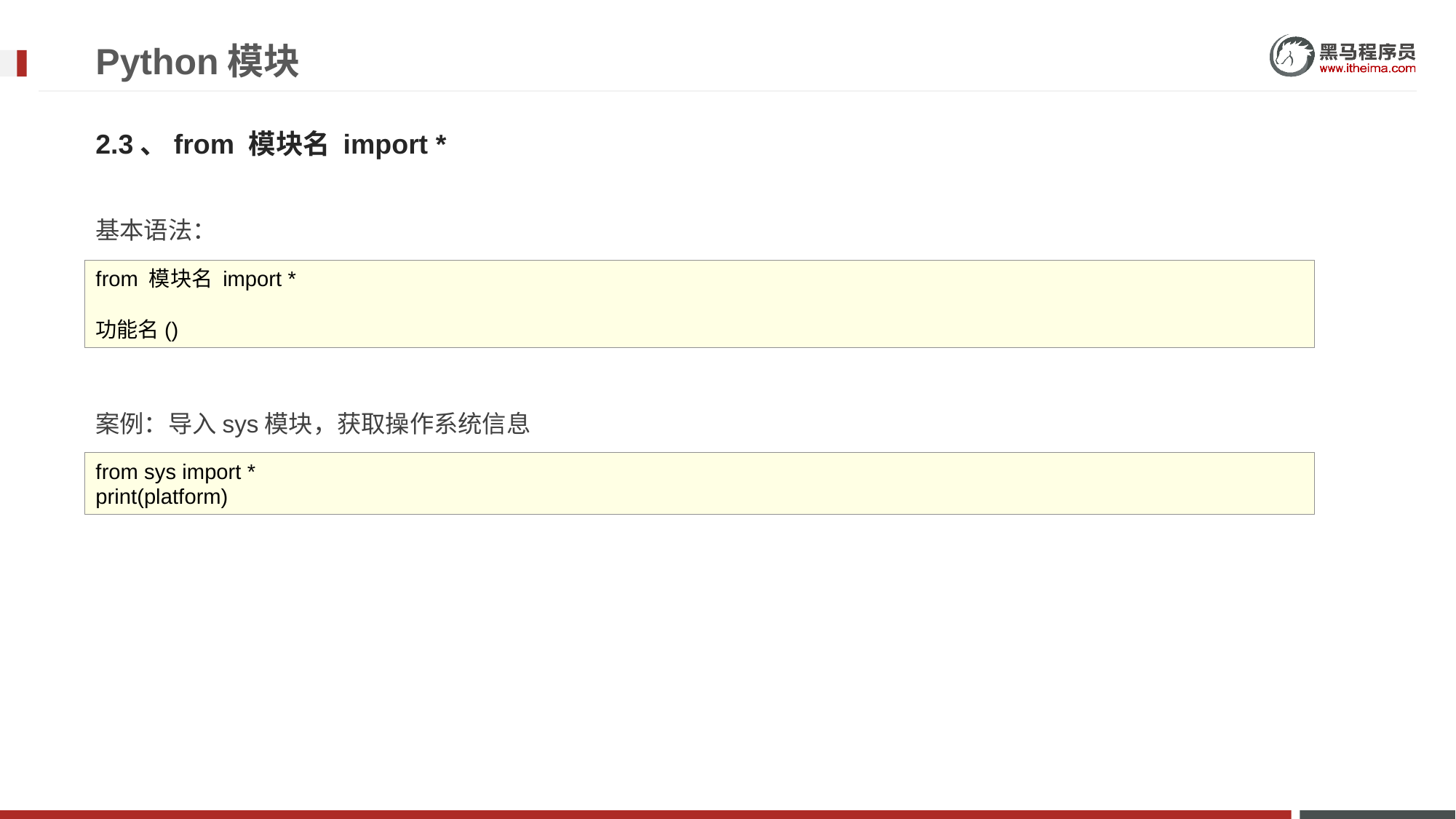

# Python模块
2.3、from 模块名 import *
基本语法：

案例：导入sys模块，获取操作系统信息
from 模块名 import *

功能名()
from sys import *
print(platform)